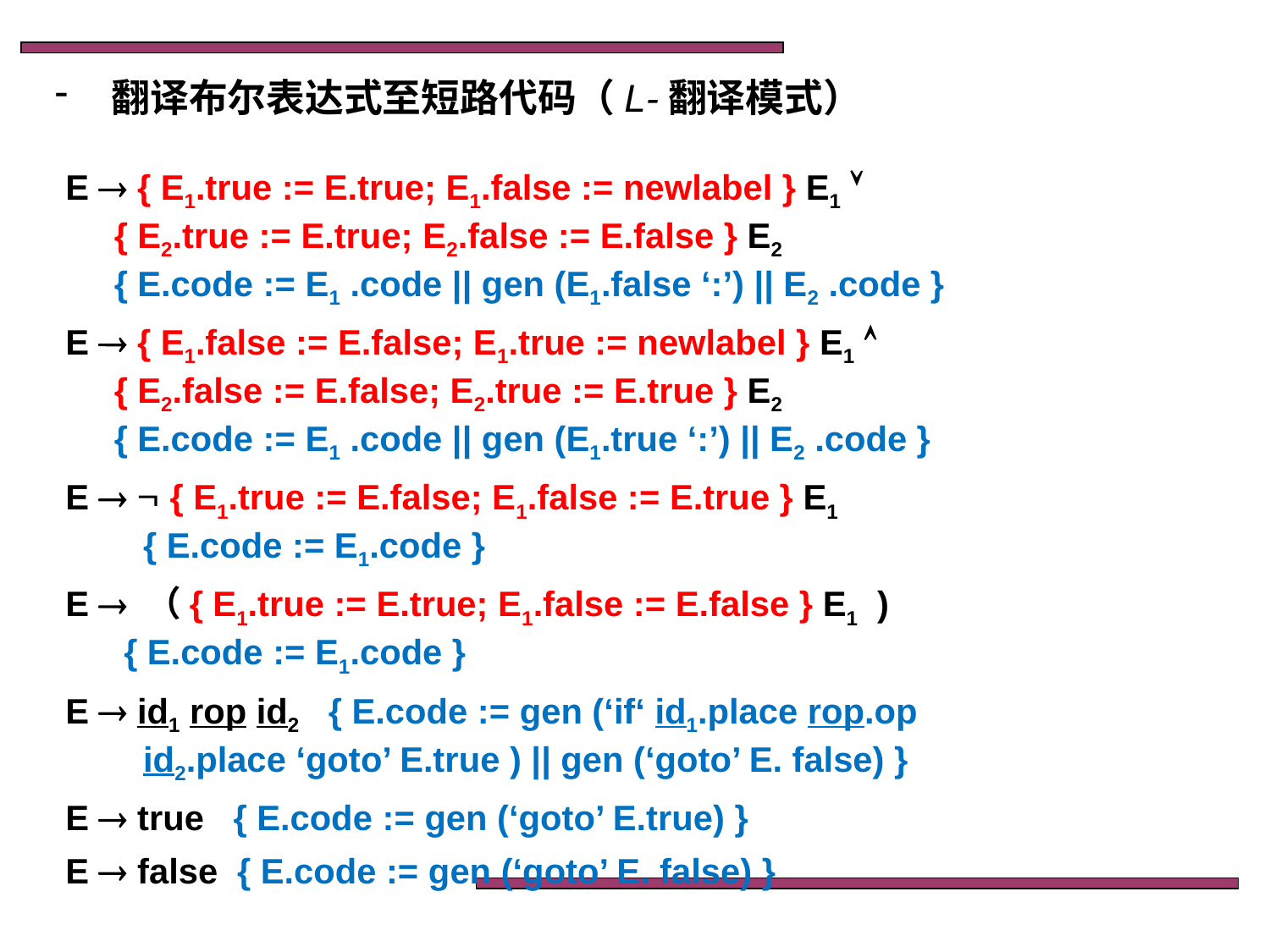

翻译布尔表达式至短路代码（L-翻译模式）
E → { E1.true := E.true; E1.false := newlabel } E1 ∨
     { E2.true := E.true; E2.false := E.false } E2
     { E.code := E1 .code || gen (E1.false ‘:’) || E2 .code }
E → { E1.false := E.false; E1.true := newlabel } E1 ∧
     { E2.false := E.false; E2.true := E.true } E2
     { E.code := E1 .code || gen (E1.true ‘:’) || E2 .code }
E → ¬ { E1.true := E.false; E1.false := E.true } E1
        { E.code := E1.code }
E → （{ E1.true := E.true; E1.false := E.false } E1  )
      { E.code := E1.code }
E → id1 rop id2   { E.code := gen (‘if‘ id1.place rop.op
        id2.place ‘goto’ E.true ) || gen (‘goto’ E. false) }
E → true   { E.code := gen (‘goto’ E.true) }
E → false  { E.code := gen (‘goto’ E. false) }
44